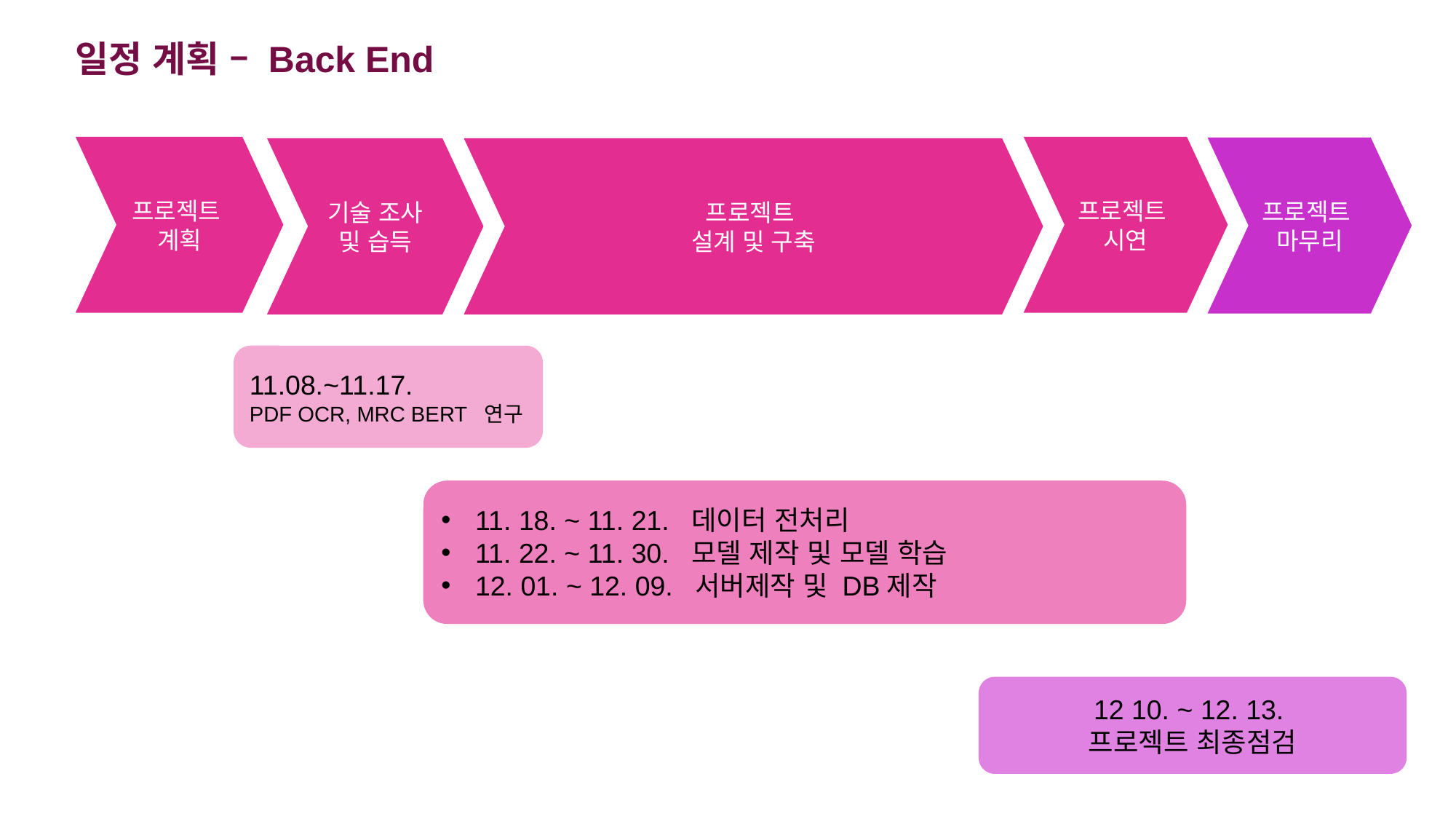

일정 계획 – Back End
프로젝트
계획
프로젝트
시연
프로젝트
마무리
기술 조사 및 습득
프로젝트
설계 및 구축
11.08.~11.17.
PDF OCR, MRC BERT  연구
11. 18. ~ 11. 21.  데이터 전처리
11. 22. ~ 11. 30.  모델 제작 및 모델 학습
12. 01. ~ 12. 09.  서버제작 및 DB제작
12 10. ~ 12. 13.
프로젝트 최종점검